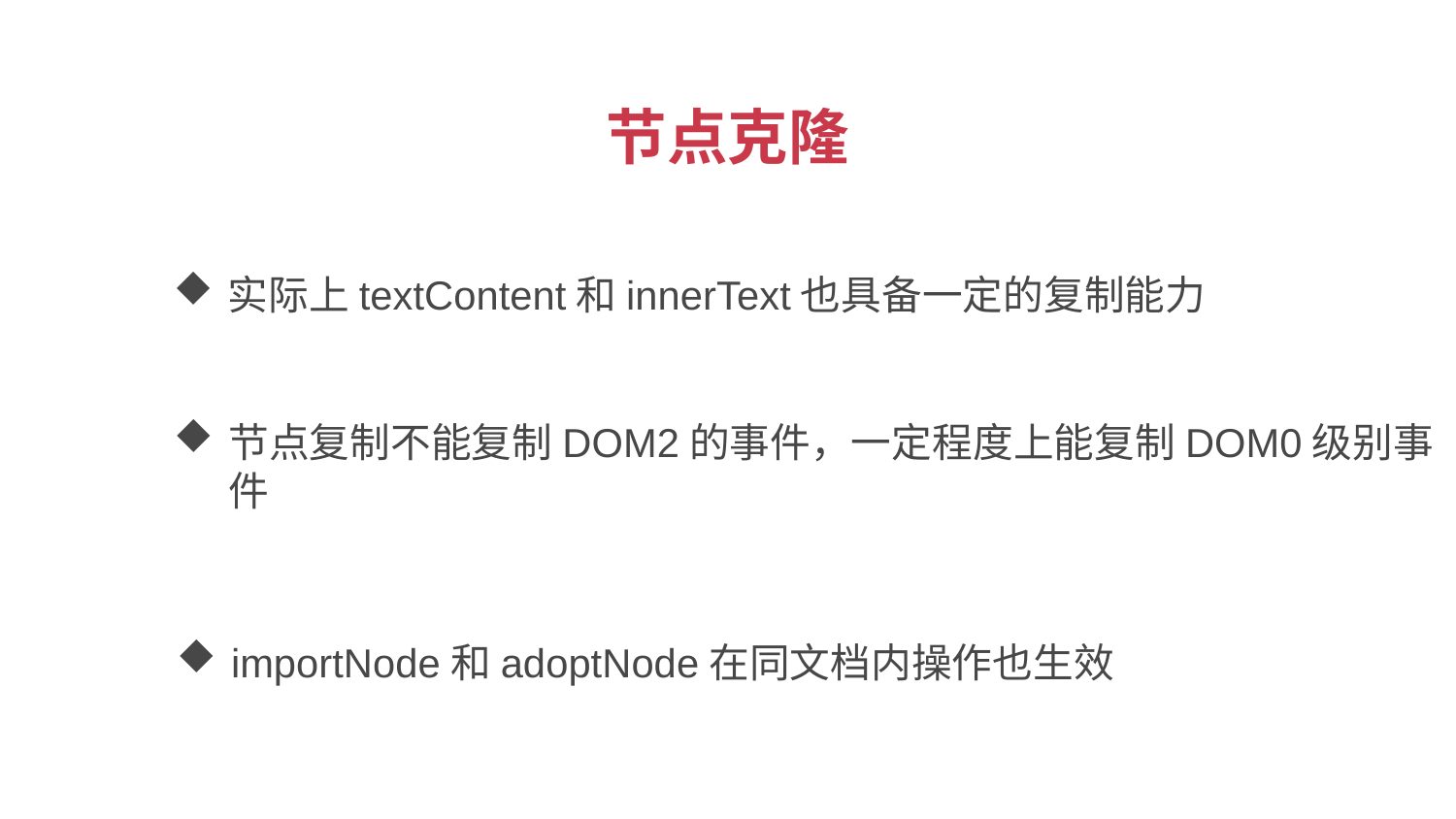

节点克隆
实际上textContent和innerText也具备一定的复制能力
节点复制不能复制DOM2的事件，一定程度上能复制DOM0级别事件
importNode和adoptNode在同文档内操作也生效